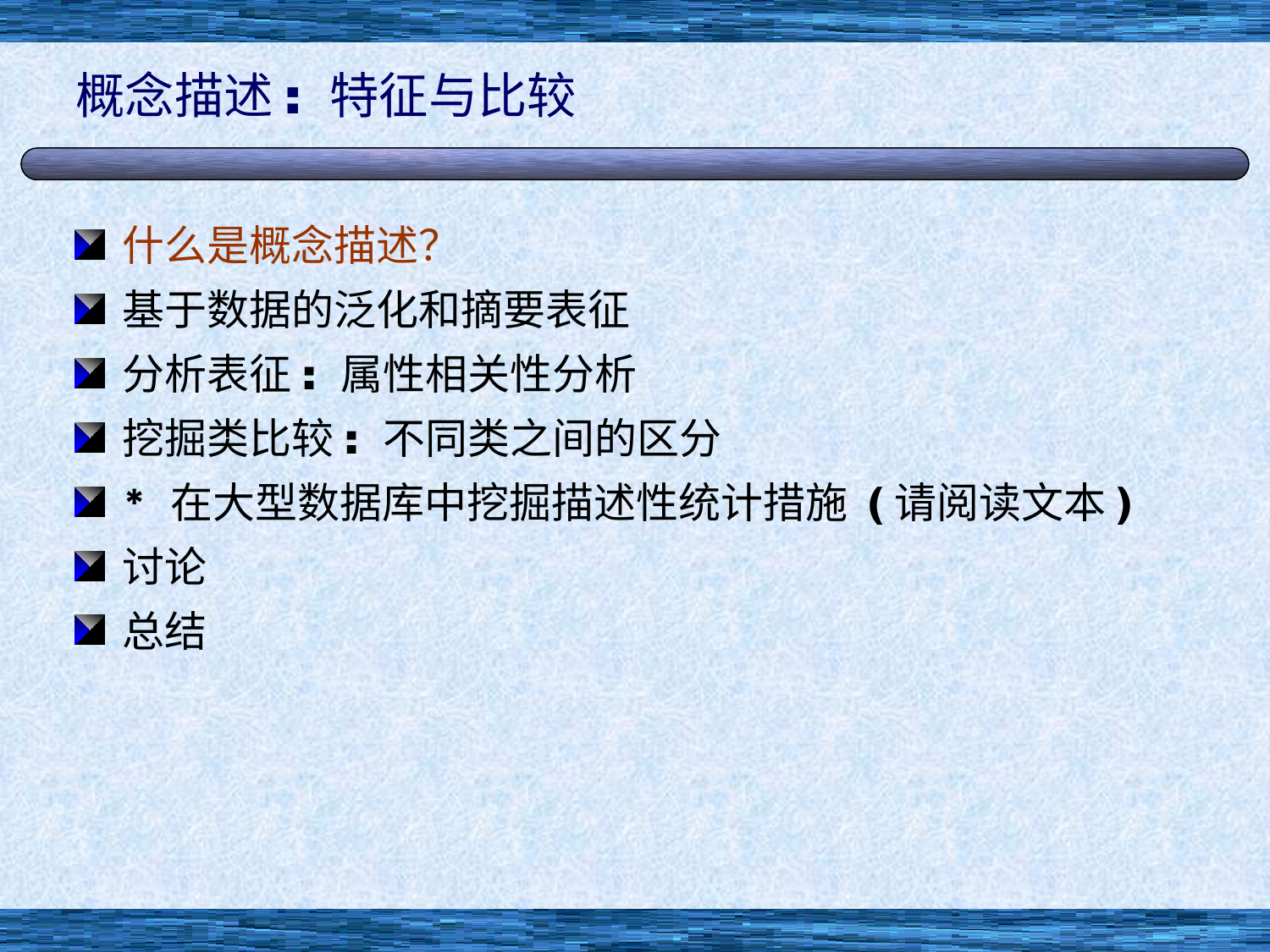

# 概念描述: 特征与比较
什么是概念描述？
基于数据的泛化和摘要表征
分析表征: 属性相关性分析
挖掘类比较: 不同类之间的区分
* 在大型数据库中挖掘描述性统计措施 (请阅读文本)
讨论
总结